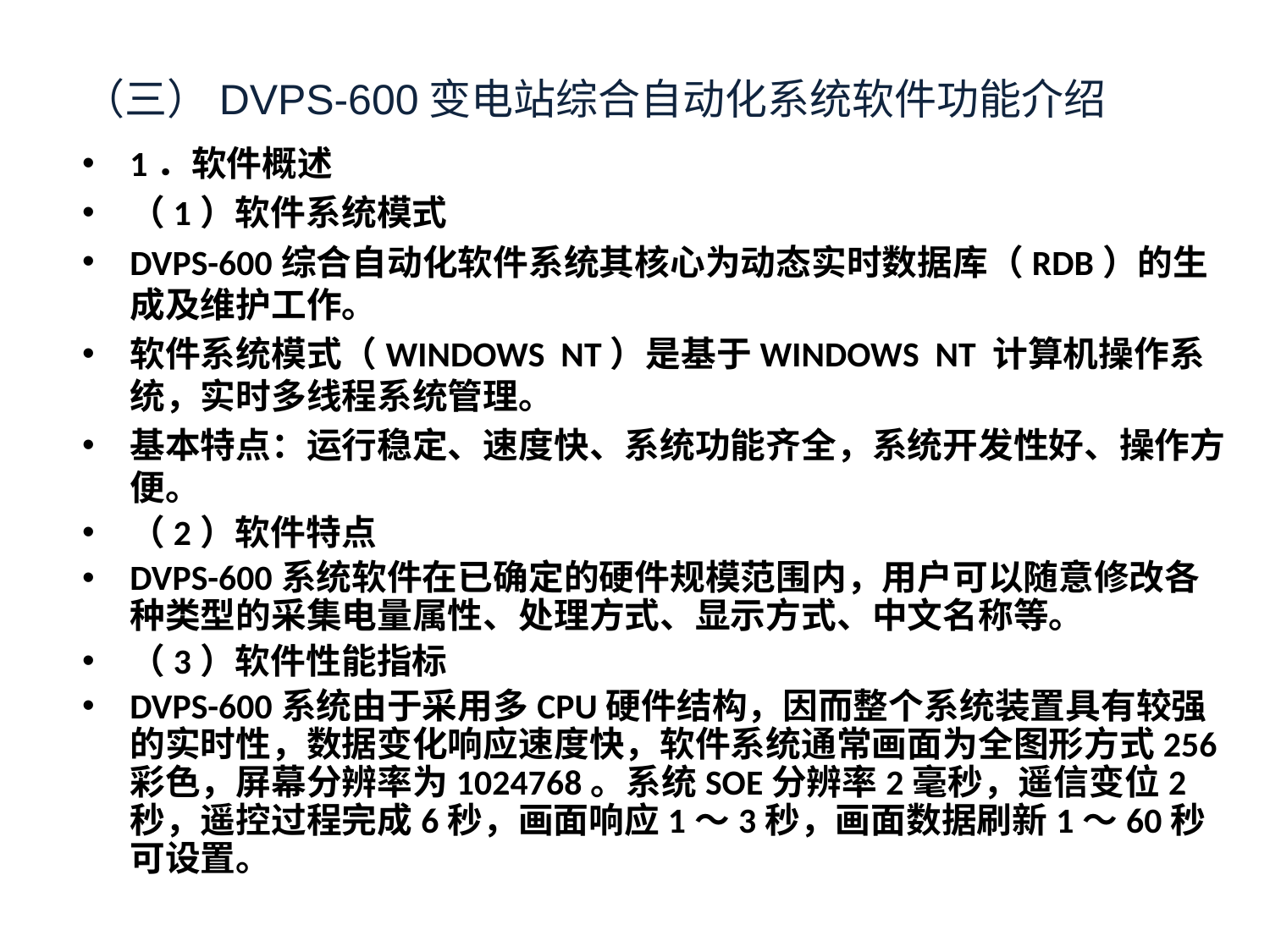

# （三）DVPS-600变电站综合自动化系统软件功能介绍
1．软件概述
（1）软件系统模式
DVPS-600综合自动化软件系统其核心为动态实时数据库（RDB）的生成及维护工作。
软件系统模式（WINDOWS  NT）是基于WINDOWS  NT 计算机操作系统，实时多线程系统管理。
基本特点：运行稳定、速度快、系统功能齐全，系统开发性好、操作方便。
（2）软件特点
DVPS-600系统软件在已确定的硬件规模范围内，用户可以随意修改各种类型的采集电量属性、处理方式、显示方式、中文名称等。
（3）软件性能指标
DVPS-600系统由于采用多CPU硬件结构，因而整个系统装置具有较强的实时性，数据变化响应速度快，软件系统通常画面为全图形方式256彩色，屏幕分辨率为1024768。系统SOE分辨率2毫秒，遥信变位2秒，遥控过程完成6秒，画面响应1～3秒，画面数据刷新1～60秒可设置。